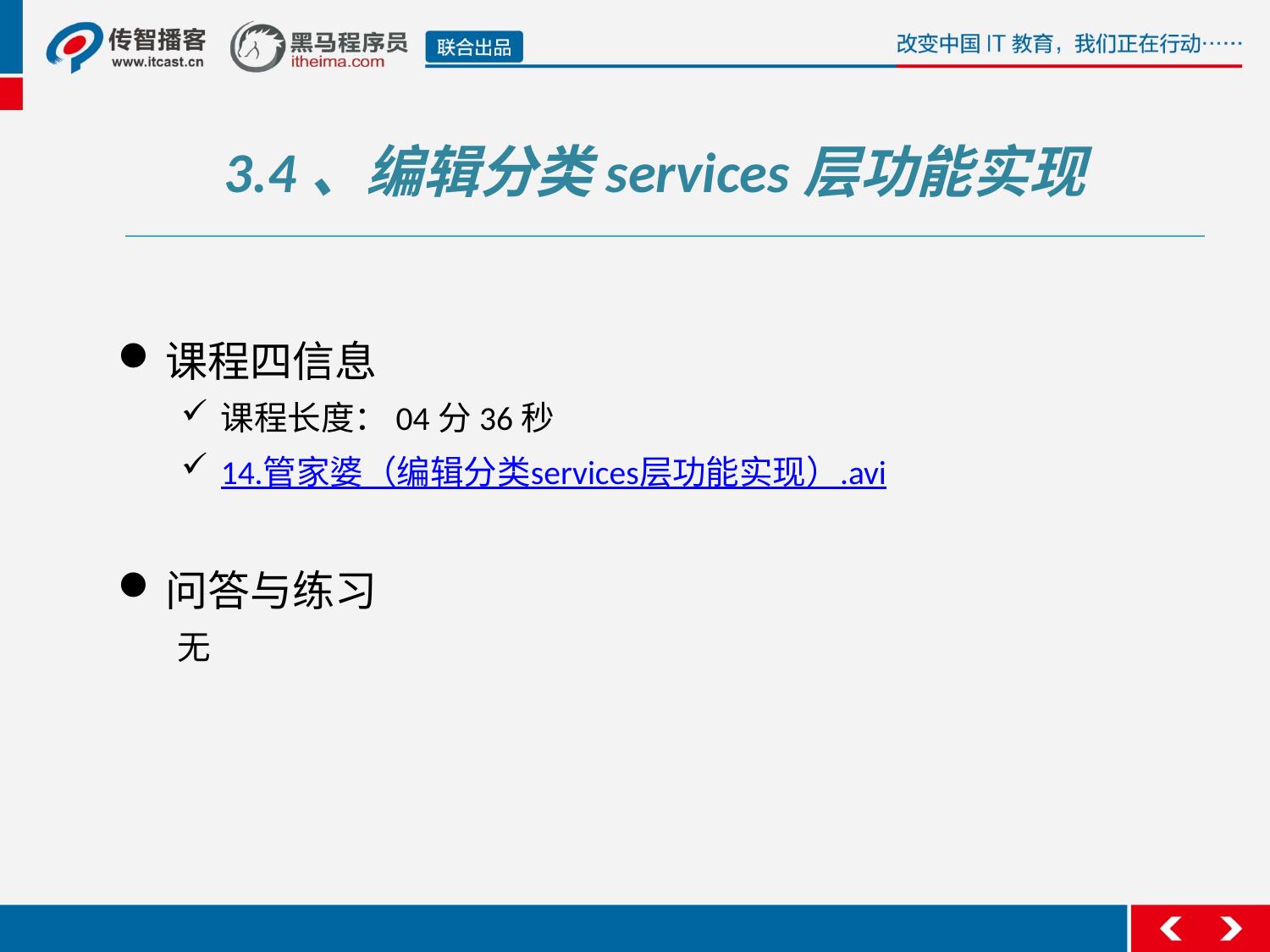

3.4、编辑分类services层功能实现

课程四信息
课程长度：04分36秒
14.管家婆（编辑分类services层功能实现）.avi

问答与练习
       无